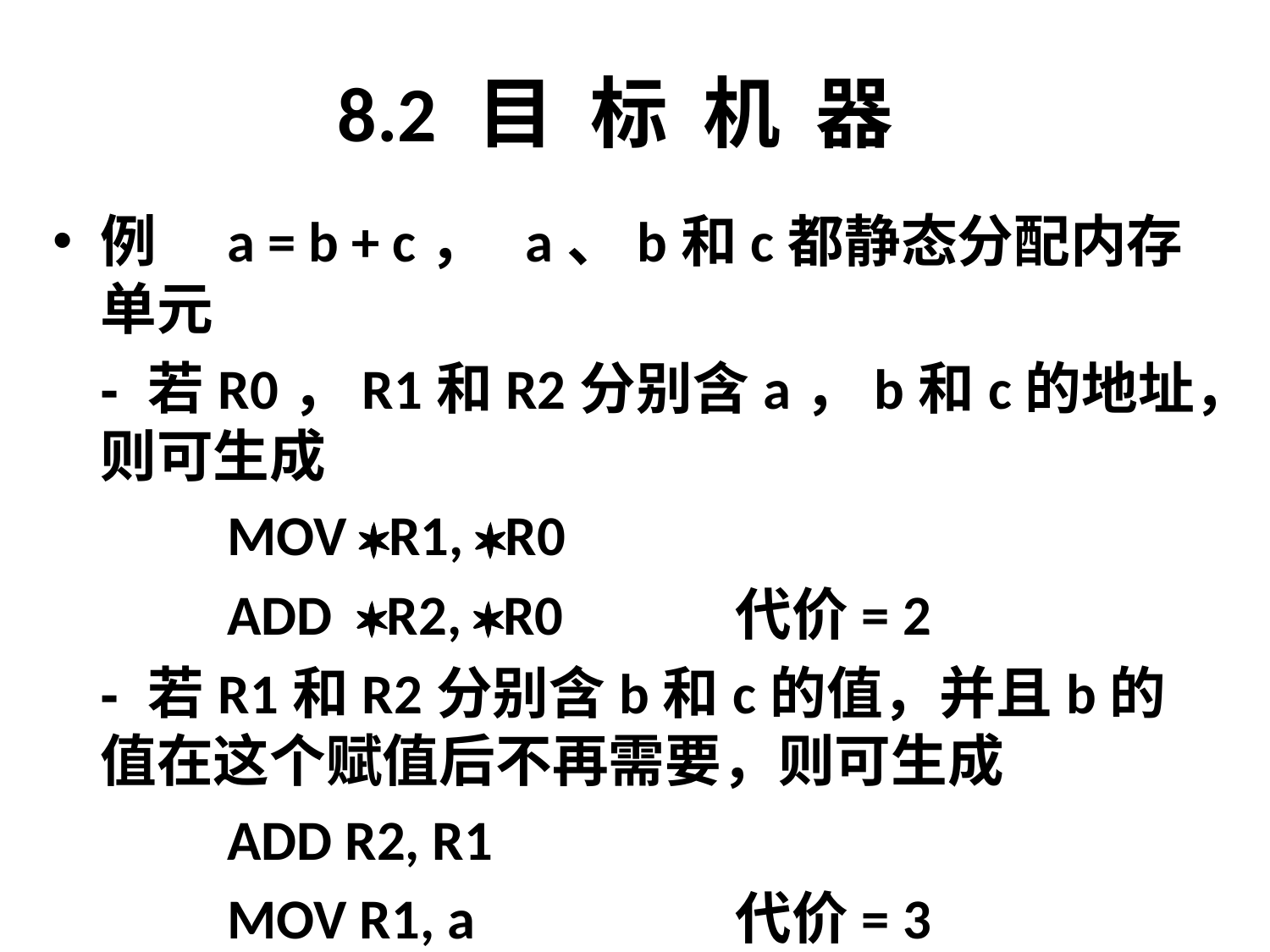

# 8.2 目  标  机  器
例	a = b + c，  a、b和c都静态分配内存单元
	- 若R0，R1和R2分别含a，b和c的地址，则可生成
		MOV ∗R1, ∗R0
		ADD  ∗R2, ∗R0		代价= 2
	- 若R1和R2分别含b和c的值，并且b的值在这个赋值后不再需要，则可生成
		ADD R2, R1
		MOV R1, a			代价= 3